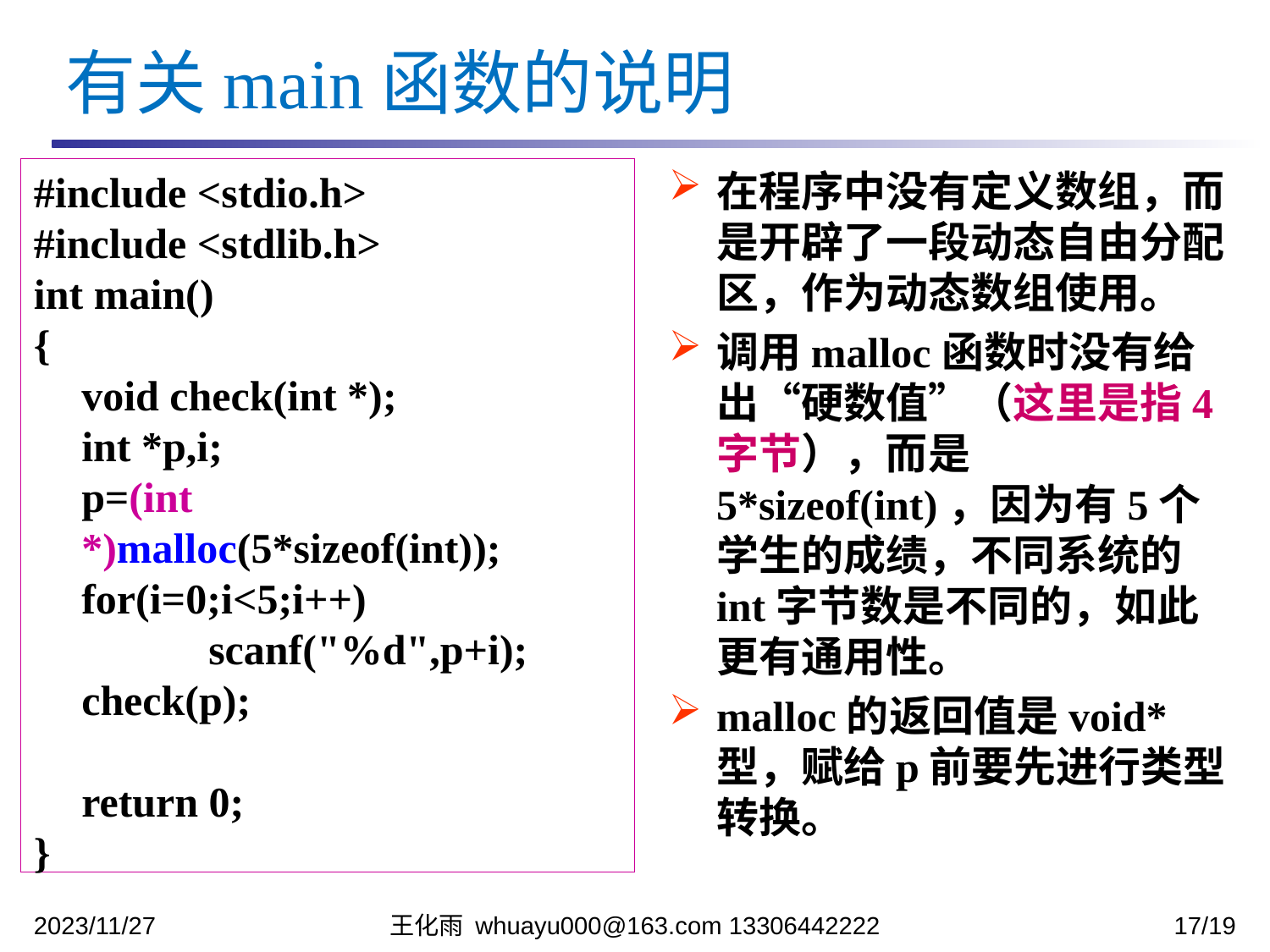

有关main函数的说明
#include <stdio.h>
#include <stdlib.h>
int main()
{
	void check(int *);
	int *p,i;
	p=(int *)malloc(5*sizeof(int));
	for(i=0;i<5;i++)
		scanf("%d",p+i);
	check(p);

	return 0;
}
在程序中没有定义数组，而是开辟了一段动态自由分配区，作为动态数组使用。
调用malloc函数时没有给出“硬数值”（这里是指4字节），而是5*sizeof(int)，因为有5个学生的成绩，不同系统的int字节数是不同的，如此更有通用性。
malloc的返回值是void*型，赋给p前要先进行类型转换。
2023/11/27
王化雨 whuayu000@163.com 13306442222
17/19